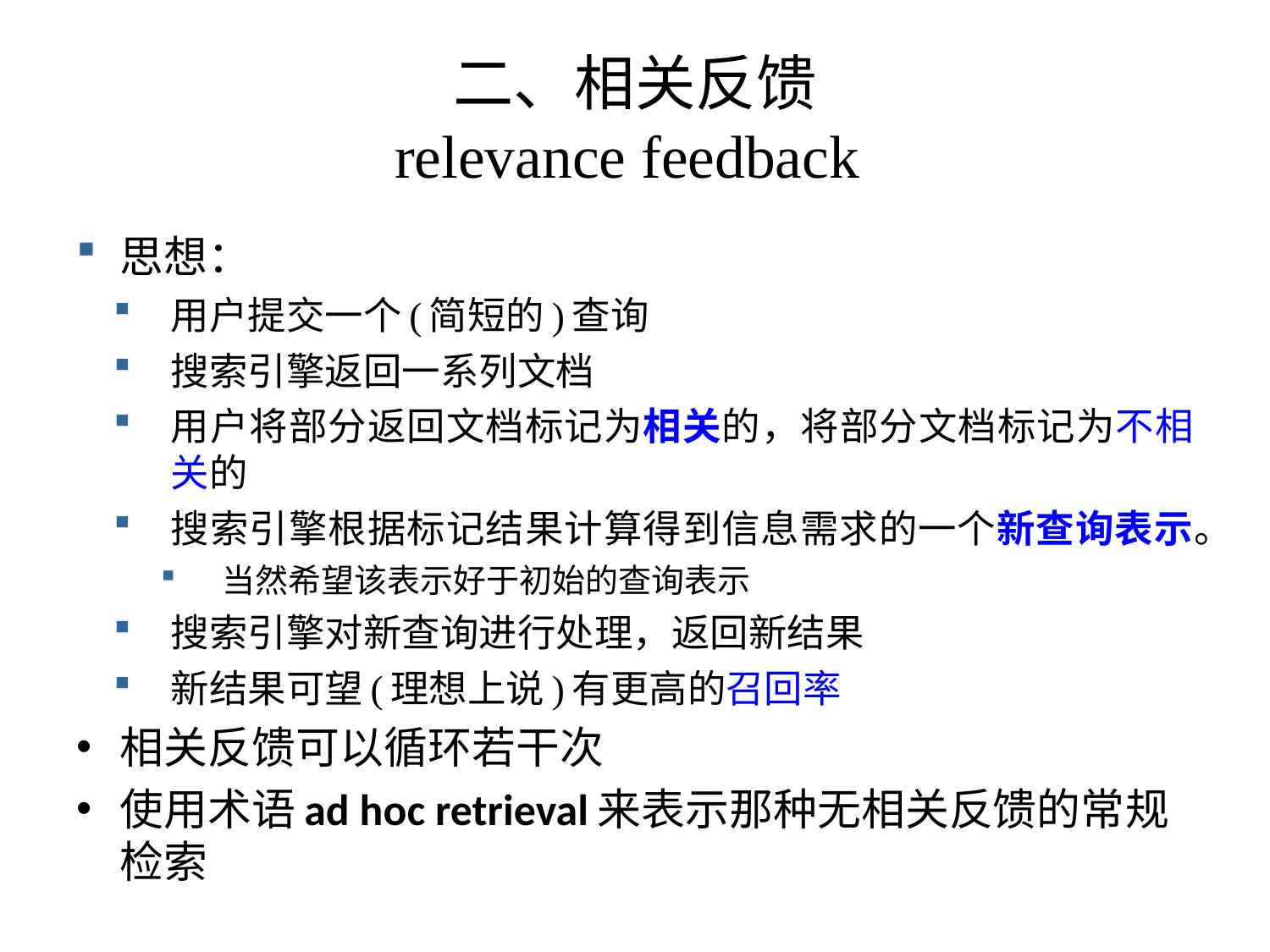

# 二、相关反馈 relevance feedback
思想：
用户提交一个(简短的)查询
搜索引擎返回一系列文档
用户将部分返回文档标记为相关的，将部分文档标记为不相关的
搜索引擎根据标记结果计算得到信息需求的一个新查询表示。
当然希望该表示好于初始的查询表示
搜索引擎对新查询进行处理，返回新结果
新结果可望(理想上说)有更高的召回率
相关反馈可以循环若干次
使用术语ad hoc retrieval来表示那种无相关反馈的常规检索